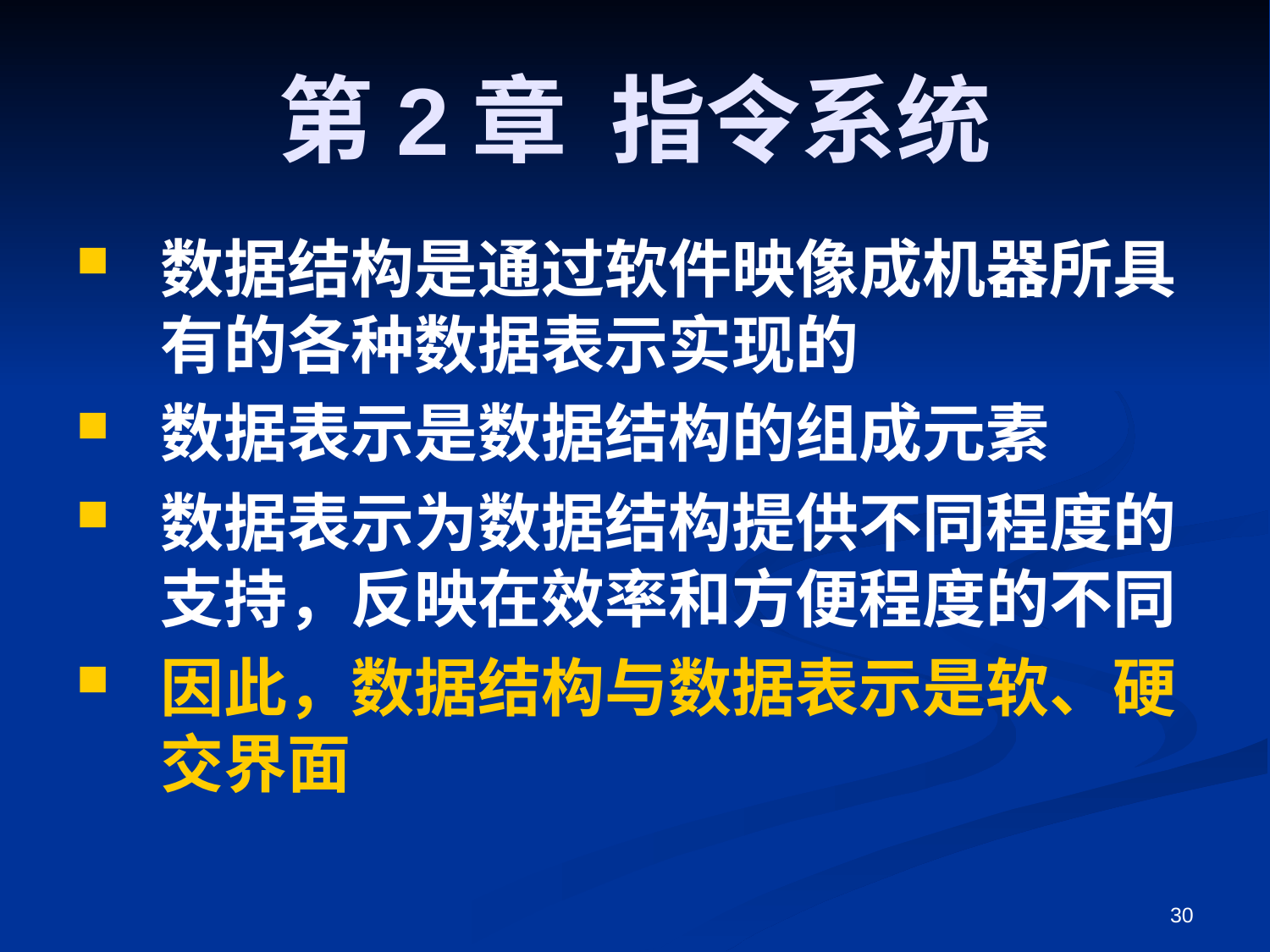

# 第2章  指令系统
数据结构是通过软件映像成机器所具有的各种数据表示实现的
数据表示是数据结构的组成元素
数据表示为数据结构提供不同程度的支持，反映在效率和方便程度的不同
因此，数据结构与数据表示是软、硬交界面

30